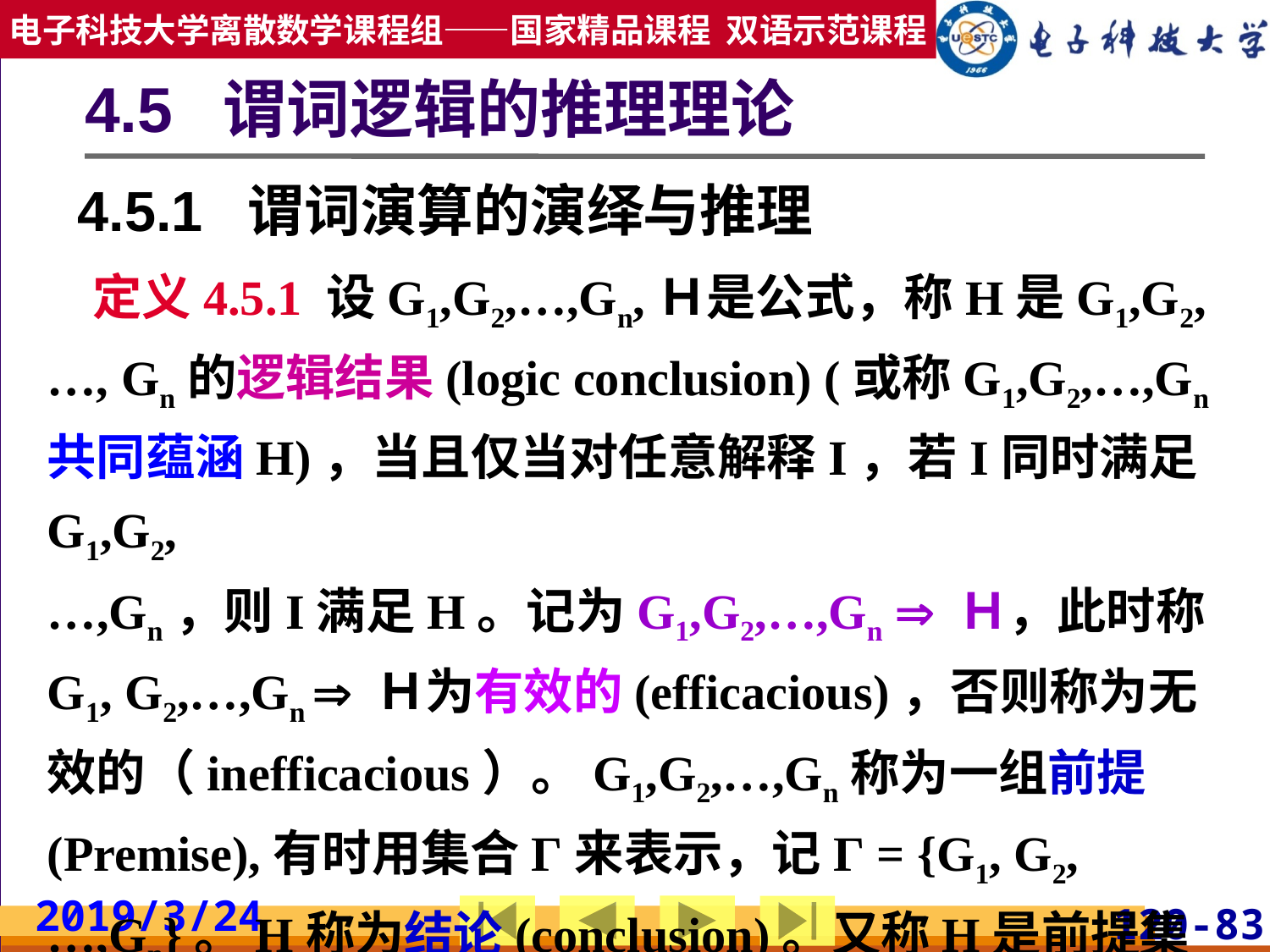

# 4.5  谓词逻辑的推理理论
4.5.1  谓词演算的演绎与推理
   定义4.5.1 设G1,G2,…,Gn,Ｈ是公式，称H是G1,G2,…, Gn的逻辑结果(logic conclusion) (或称G1,G2,…,Gn共同蕴涵H)，当且仅当对任意解释I，若I同时满足G1,G2,
…,Gn，则I满足H。记为G1,G2,…,Gn ⇒ Ｈ，此时称G1, G2,…,Gn ⇒ Ｈ为有效的(efficacious)，否则称为无效的（inefficacious）。G1,G2,…,Gn称为一组前提(Premise),有时用集合Г来表示，记Г = {G1, G2,…,Gn}。H称为结论(conclusion)。又称H是前提集合的逻辑结果。记为Г ⇒ H。
2019/3/24